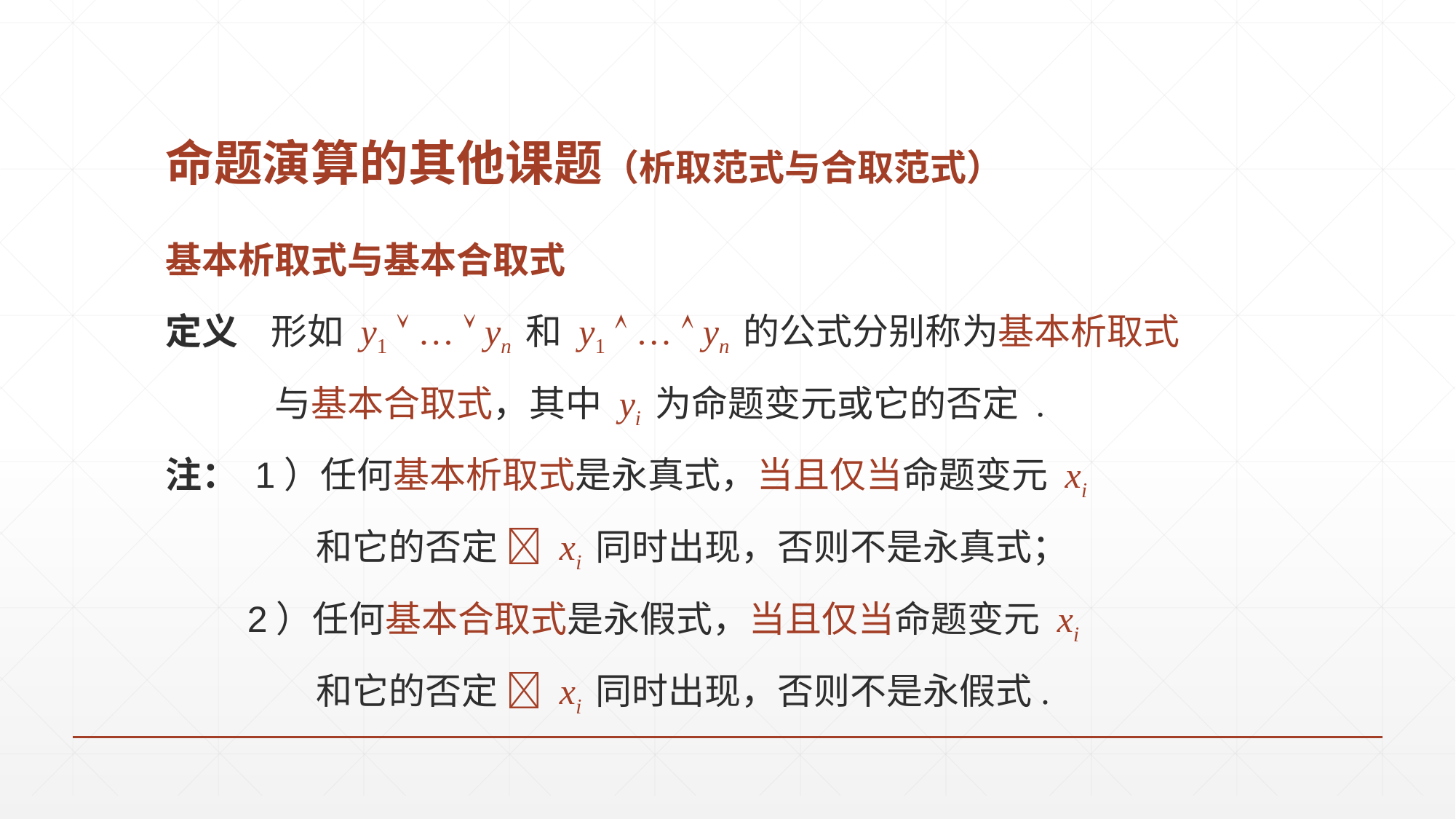

# 命题演算的其他课题（析取范式与合取范式）
基本析取式与基本合取式
定义    形如 y1 ∨ … ∨ yn 和 y1 ∧ … ∧ yn 的公式分别称为基本析取式
	与基本合取式，其中 yi 为命题变元或它的否定 .
注： 1）任何基本析取式是永真式，当且仅当命题变元 xi
	    和它的否定 ¬ xi 同时出现，否则不是永真式；
         2）任何基本合取式是永假式，当且仅当命题变元 xi
	    和它的否定 ¬ xi 同时出现，否则不是永假式.